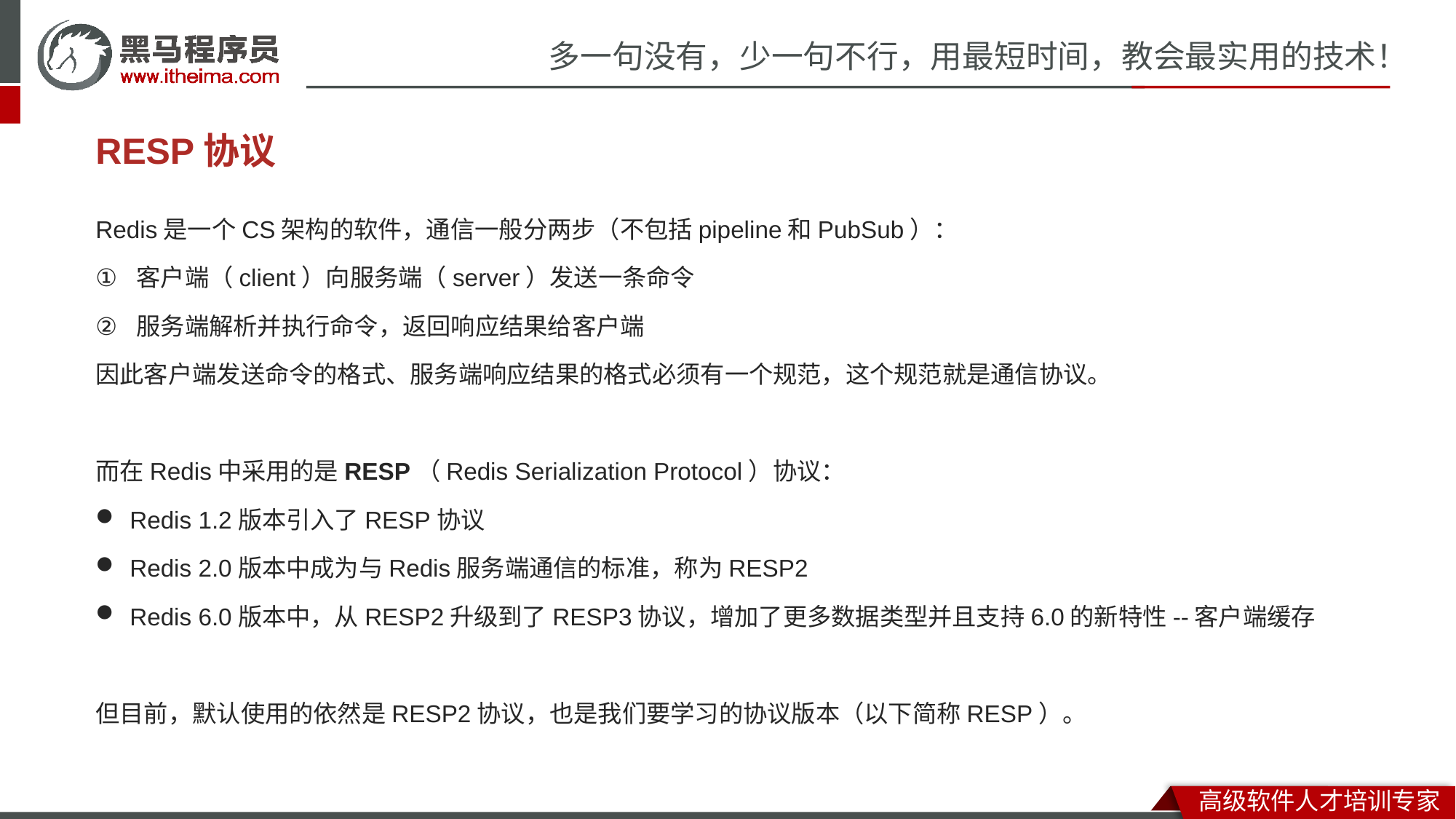

# RESP协议
Redis是一个CS架构的软件，通信一般分两步（不包括pipeline和PubSub）：
客户端（client）向服务端（server）发送一条命令
服务端解析并执行命令，返回响应结果给客户端
因此客户端发送命令的格式、服务端响应结果的格式必须有一个规范，这个规范就是通信协议。

而在Redis中采用的是RESP（Redis Serialization Protocol）协议：
Redis 1.2版本引入了RESP协议
Redis 2.0版本中成为与Redis服务端通信的标准，称为RESP2
Redis 6.0版本中，从RESP2升级到了RESP3协议，增加了更多数据类型并且支持6.0的新特性--客户端缓存

但目前，默认使用的依然是RESP2协议，也是我们要学习的协议版本（以下简称RESP）。